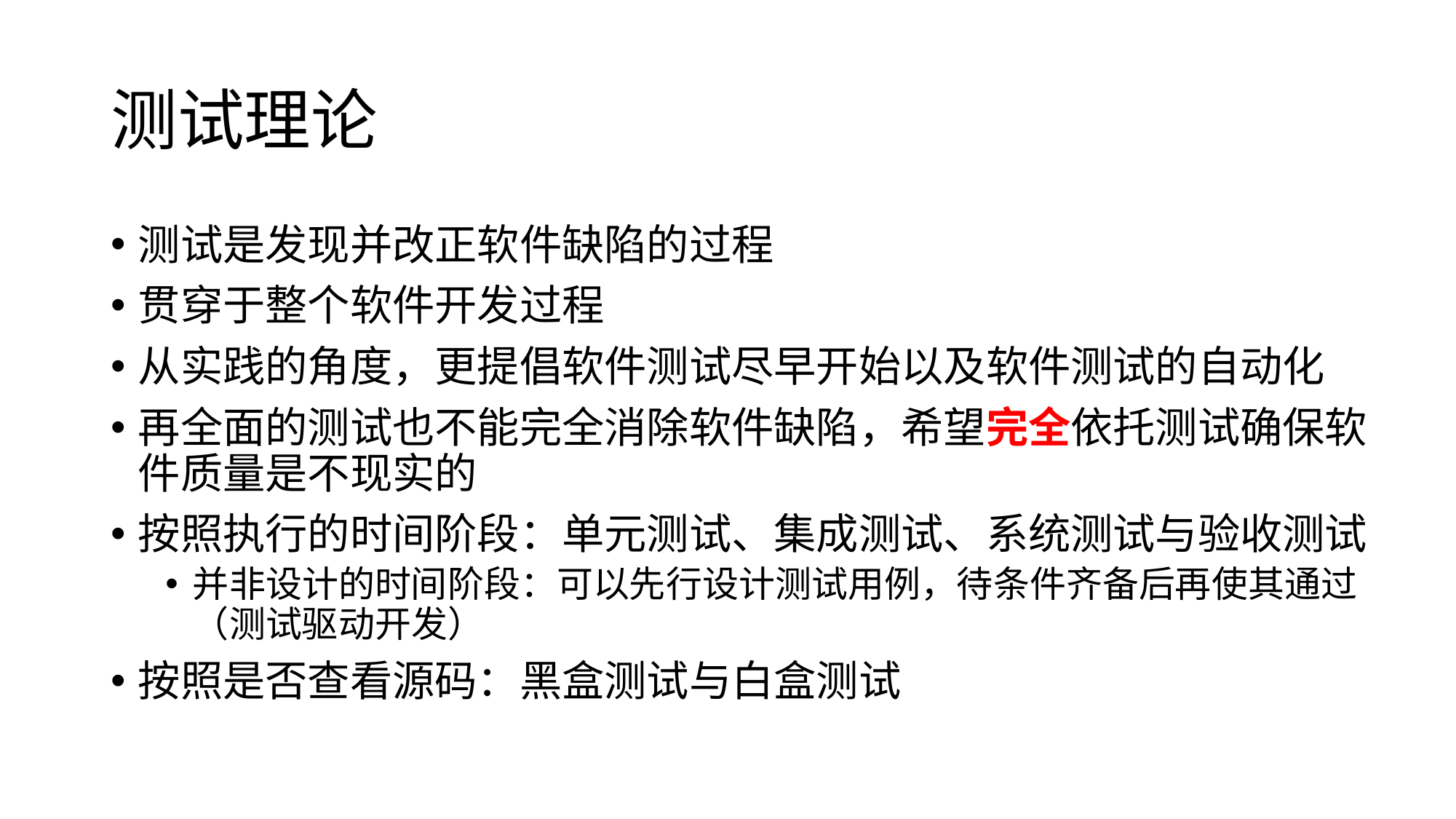

# 测试理论
测试是发现并改正软件缺陷的过程
贯穿于整个软件开发过程
从实践的角度，更提倡软件测试尽早开始以及软件测试的自动化
再全面的测试也不能完全消除软件缺陷，希望完全依托测试确保软件质量是不现实的
按照执行的时间阶段：单元测试、集成测试、系统测试与验收测试
并非设计的时间阶段：可以先行设计测试用例，待条件齐备后再使其通过（测试驱动开发）
按照是否查看源码：黑盒测试与白盒测试